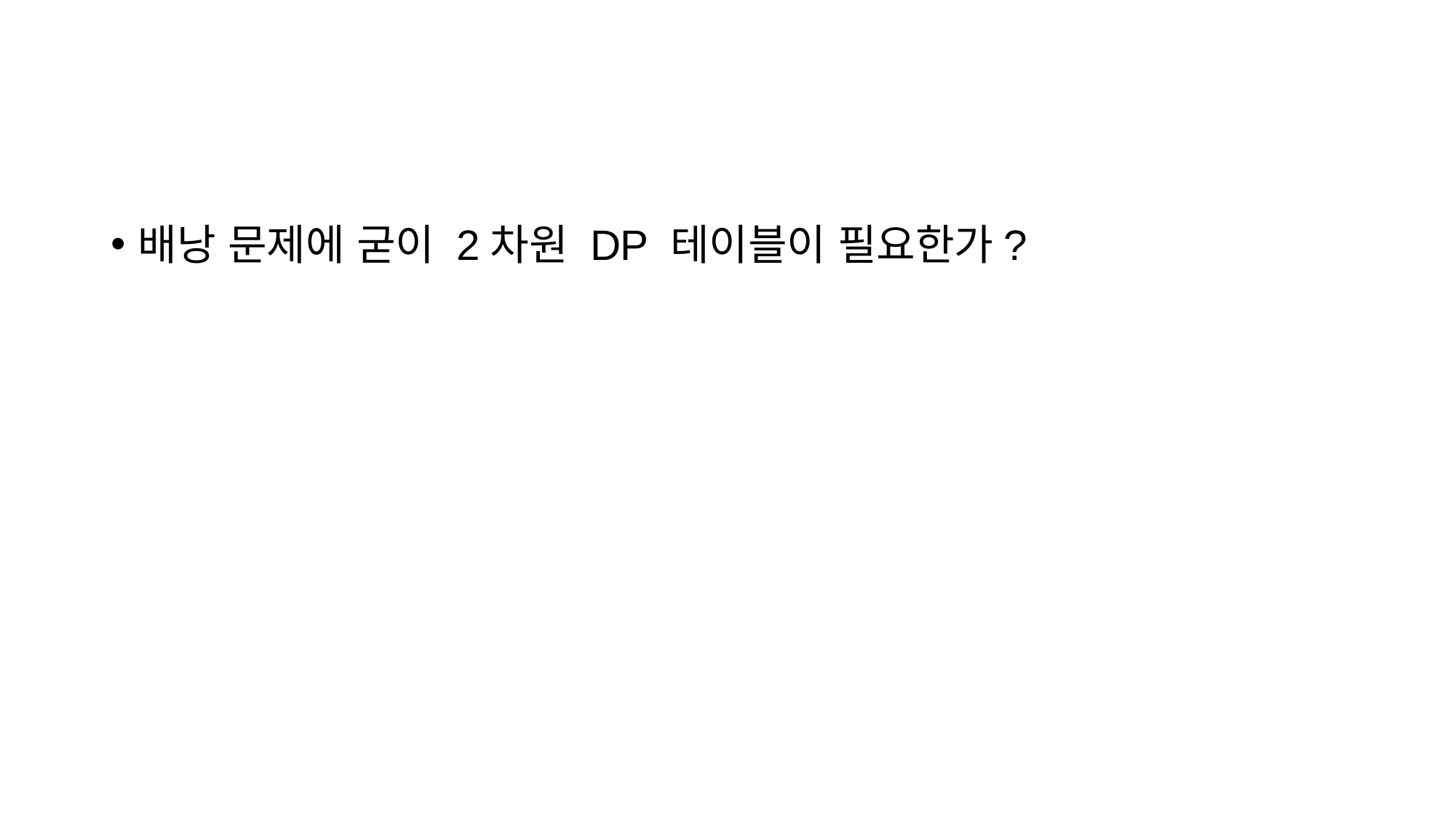

#
배낭 문제에 굳이 2차원 DP 테이블이 필요한가?